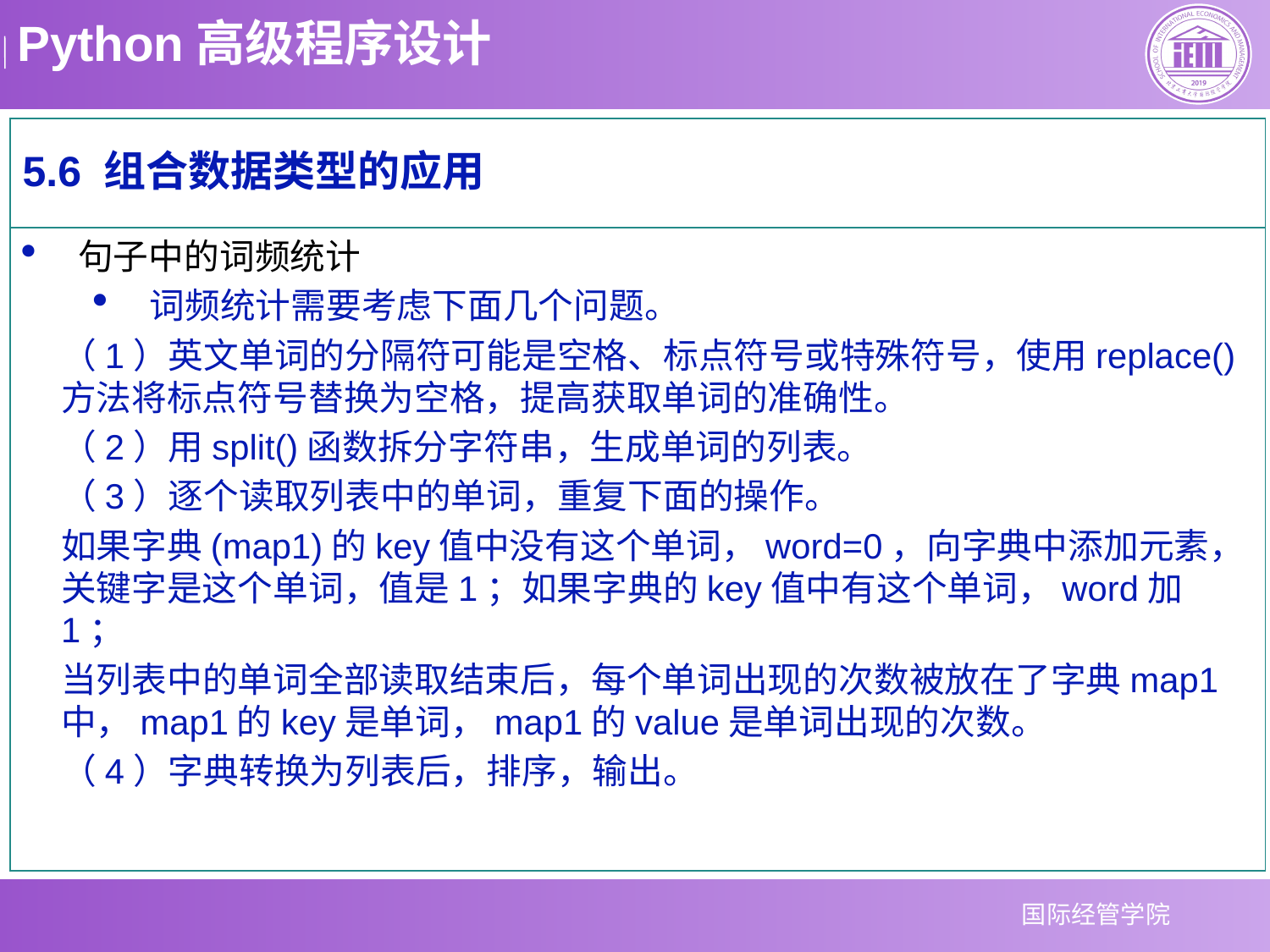

5.6 组合数据类型的应用
句子中的词频统计
词频统计需要考虑下面几个问题。
（1）英文单词的分隔符可能是空格、标点符号或特殊符号，使用replace()方法将标点符号替换为空格，提高获取单词的准确性。
（2）用split()函数拆分字符串，生成单词的列表。
（3）逐个读取列表中的单词，重复下面的操作。
如果字典(map1)的key值中没有这个单词，word=0，向字典中添加元素，关键字是这个单词，值是1；如果字典的key值中有这个单词，word加1；
当列表中的单词全部读取结束后，每个单词出现的次数被放在了字典map1中，map1的key是单词，map1的value是单词出现的次数。
（4）字典转换为列表后，排序，输出。